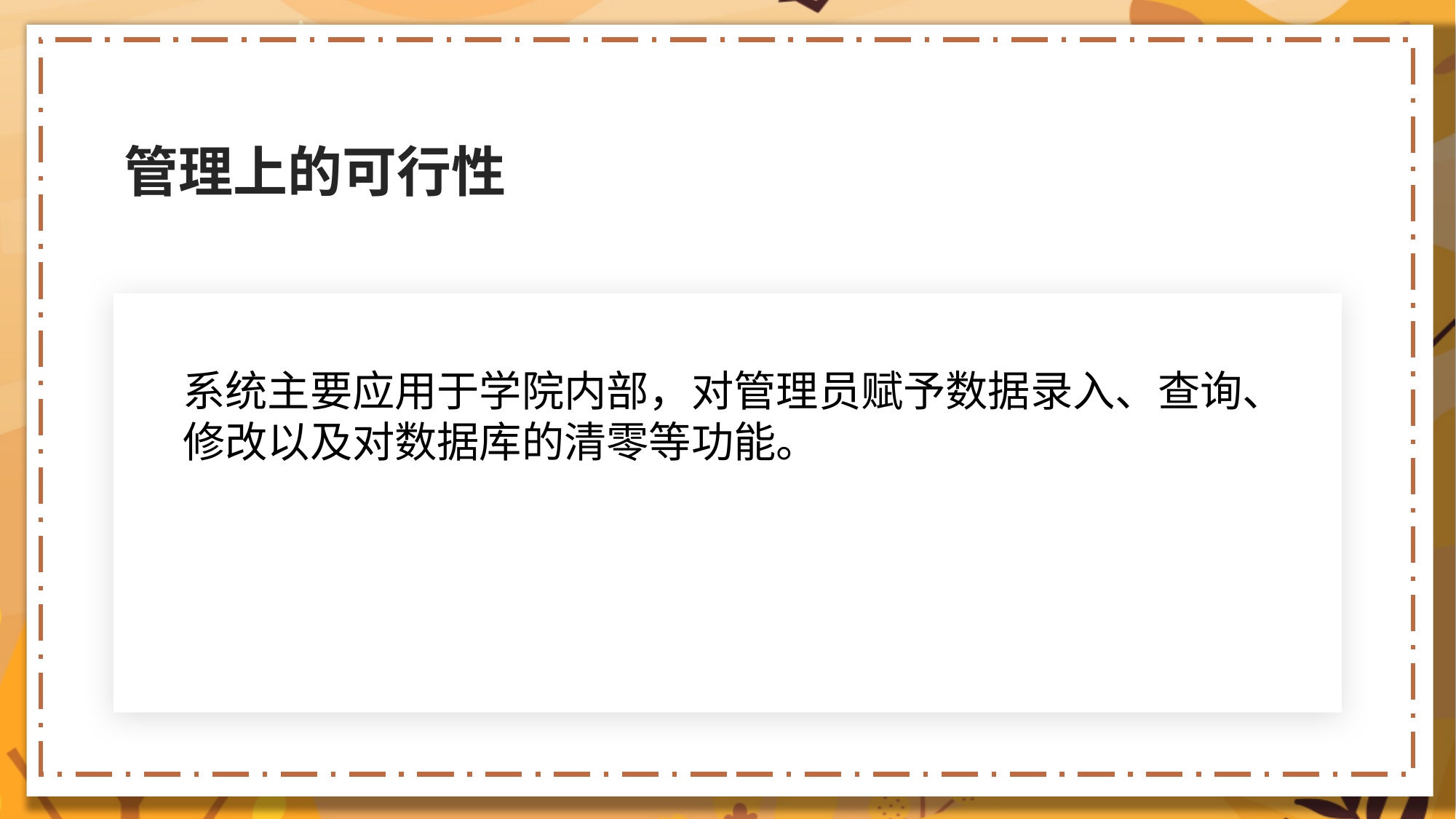

管理上的可行性

系统主要应用于学院内部，对管理员赋予数据录入、查询、修改以及对数据库的清零等功能。